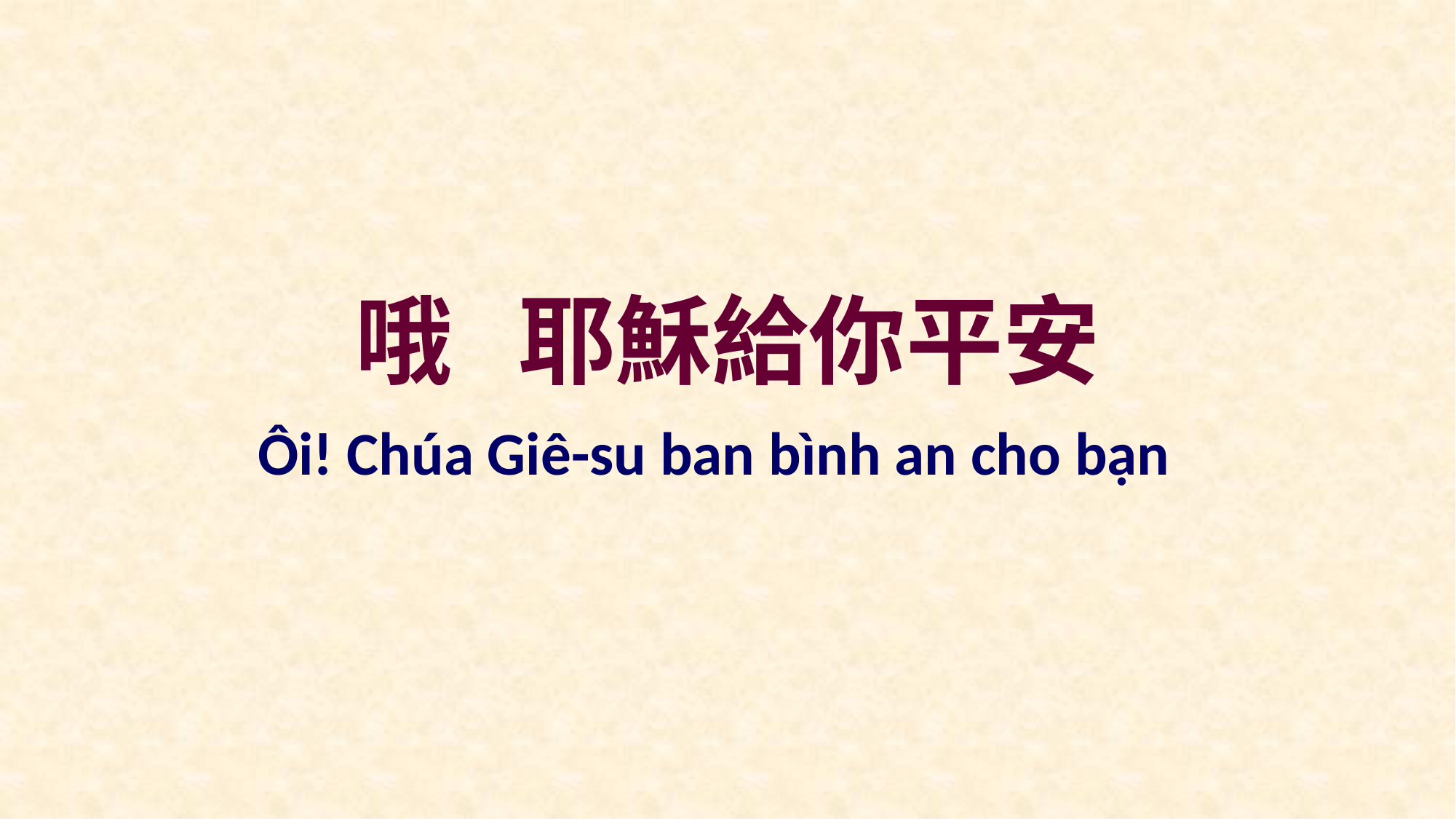

哦   耶穌給你平安
Ôi! Chúa Giê-su ban bình an cho bạn